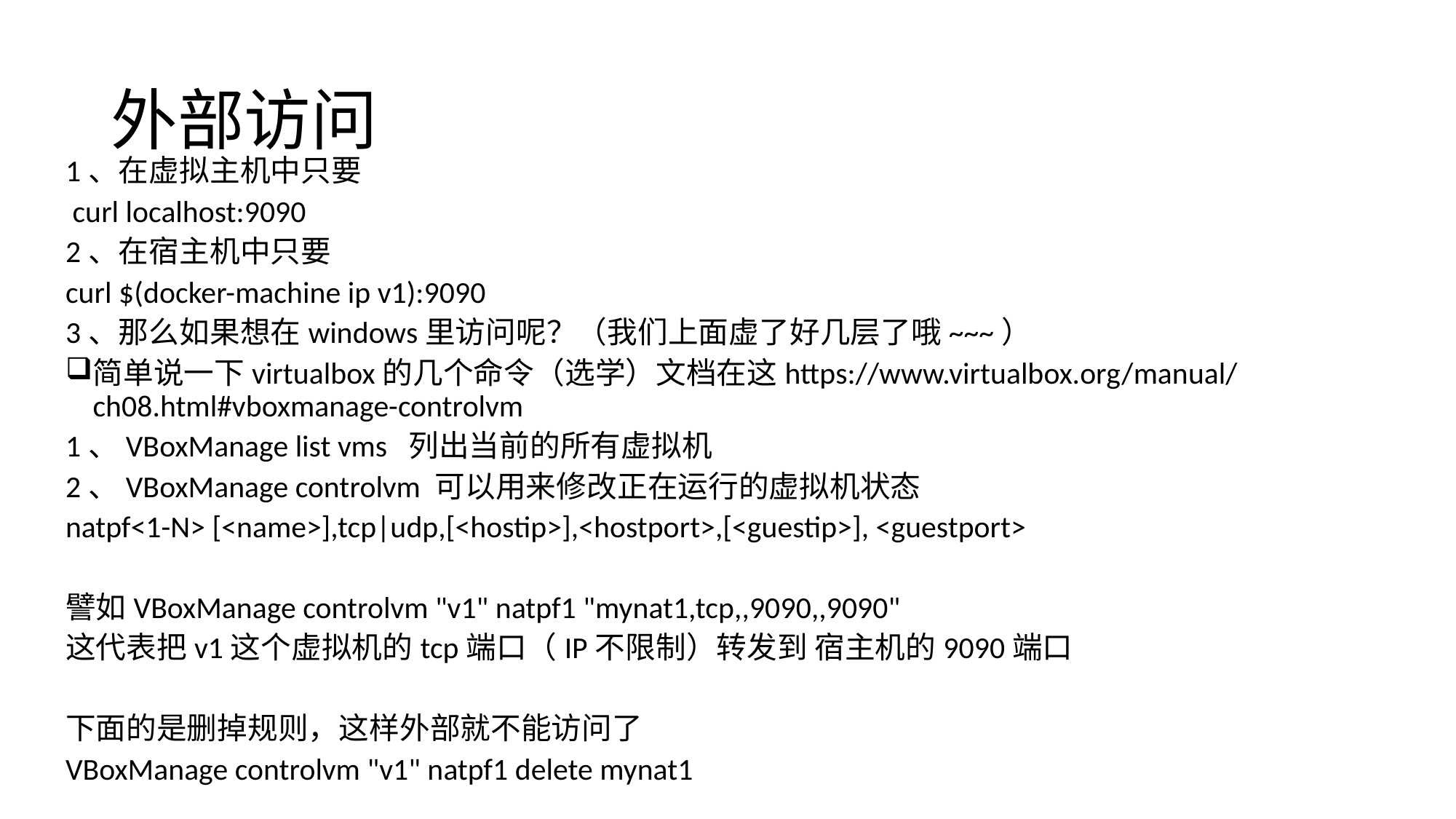

# 外部访问
1、在虚拟主机中只要
 curl localhost:9090
2、在宿主机中只要
curl $(docker-machine ip v1):9090
3、那么如果想在windows里访问呢？（我们上面虚了好几层了哦~~~）
简单说一下virtualbox的几个命令（选学）文档在这https://www.virtualbox.org/manual/ch08.html#vboxmanage-controlvm
1、VBoxManage list vms  列出当前的所有虚拟机
2、VBoxManage controlvm 可以用来修改正在运行的虚拟机状态
natpf<1-N> [<name>],tcp|udp,[<hostip>],<hostport>,[<guestip>], <guestport>

譬如VBoxManage controlvm "v1" natpf1 "mynat1,tcp,,9090,,9090"
这代表把v1这个虚拟机的tcp端口（IP不限制）转发到 宿主机的9090端口

下面的是删掉规则，这样外部就不能访问了
VBoxManage controlvm "v1" natpf1 delete mynat1